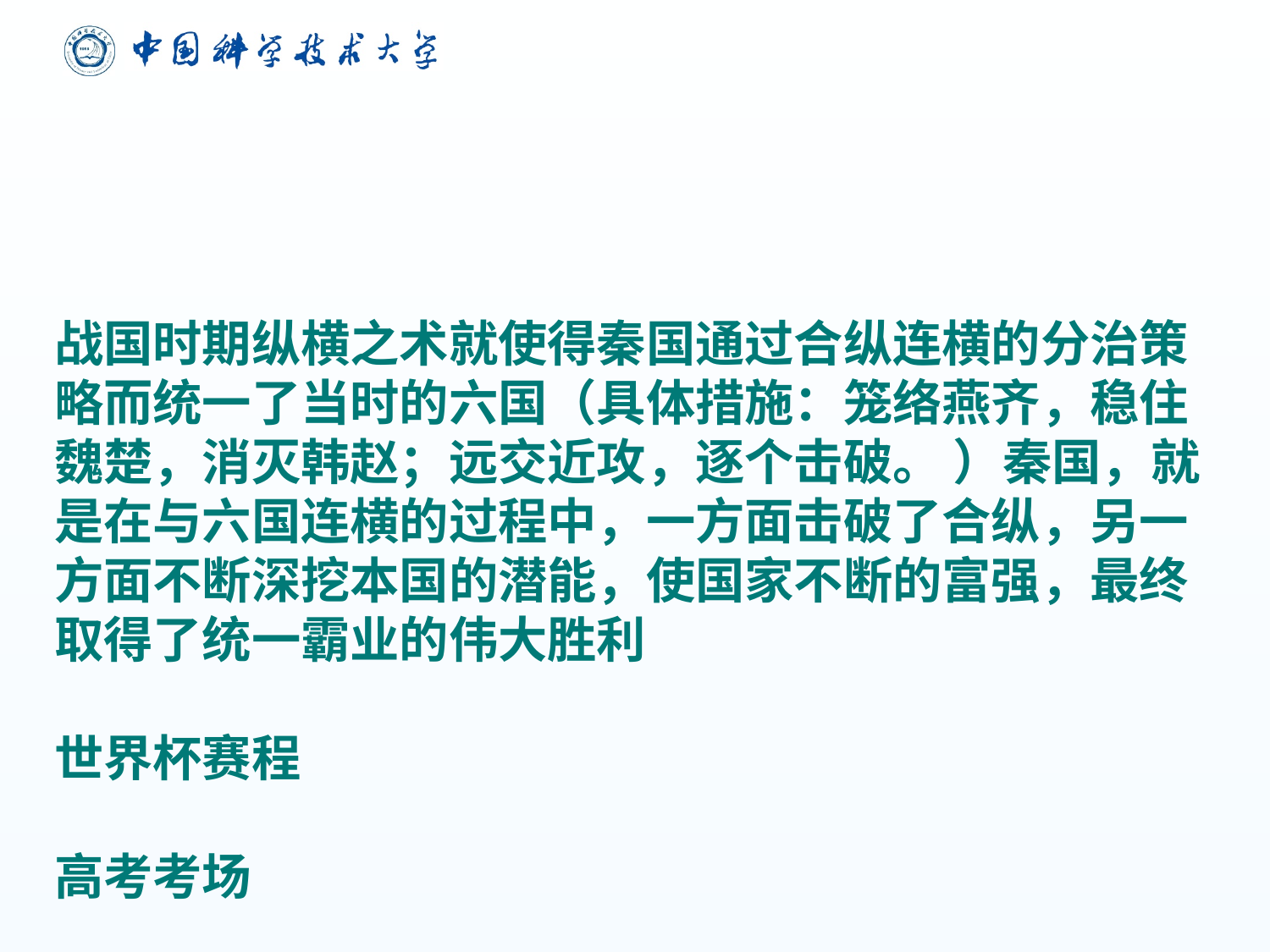

#

战国时期纵横之术就使得秦国通过合纵连横的分治策略而统一了当时的六国（具体措施：笼络燕齐，稳住魏楚，消灭韩赵；远交近攻，逐个击破。 ）秦国，就是在与六国连横的过程中，一方面击破了合纵，另一方面不断深挖本国的潜能，使国家不断的富强，最终取得了统一霸业的伟大胜利

世界杯赛程

高考考场